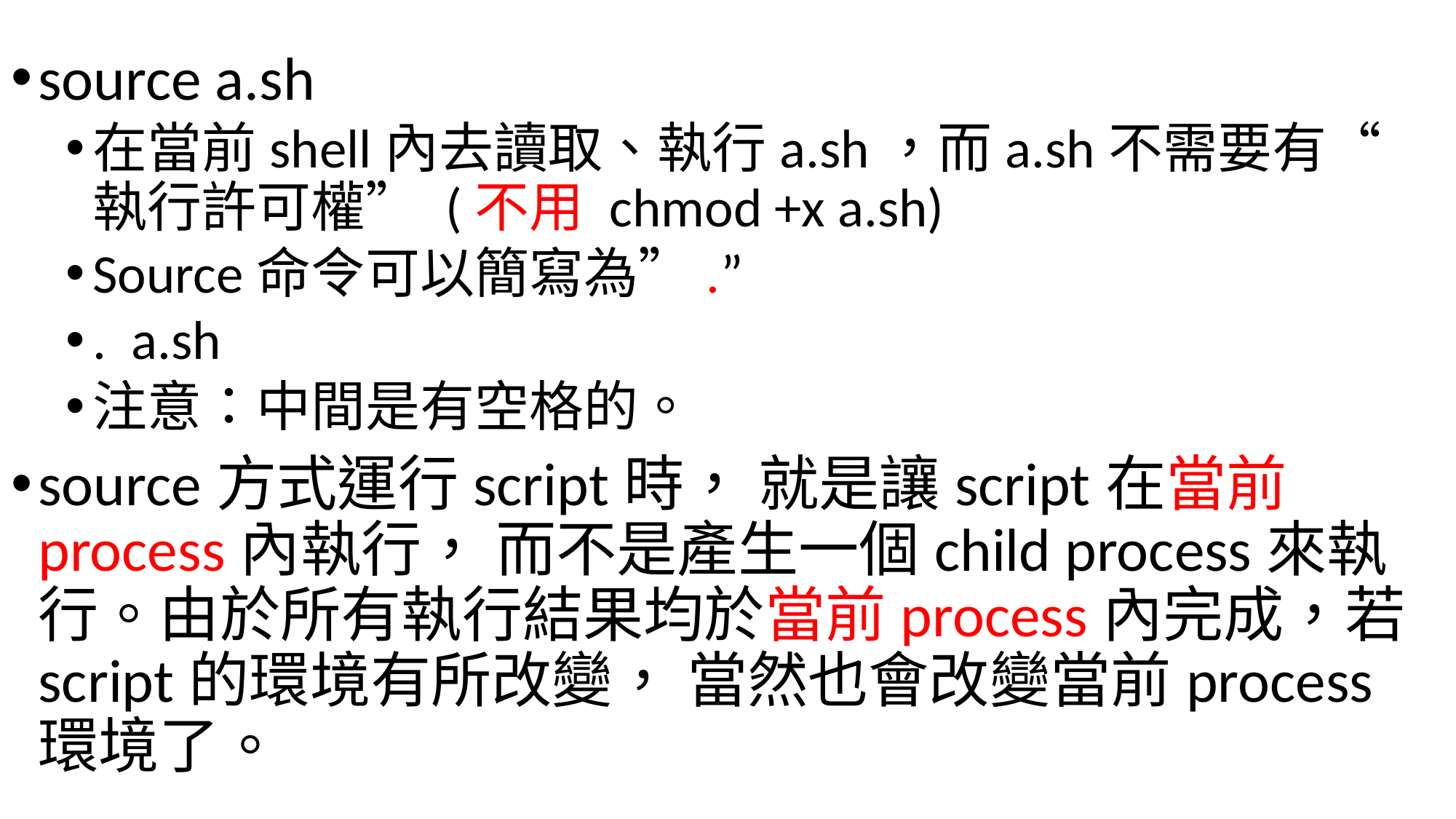

source a.sh
在當前shell內去讀取、執行a.sh，而a.sh不需要有“執行許可權” (不用 chmod +x a.sh)
Source命令可以簡寫為”.”
.  a.sh
注意：中間是有空格的。
source方式運行script時， 就是讓script在當前process內執行， 而不是產生一個child process來執行。由於所有執行結果均於當前process內完成，若script的環境有所改變， 當然也會改變當前process環境了。